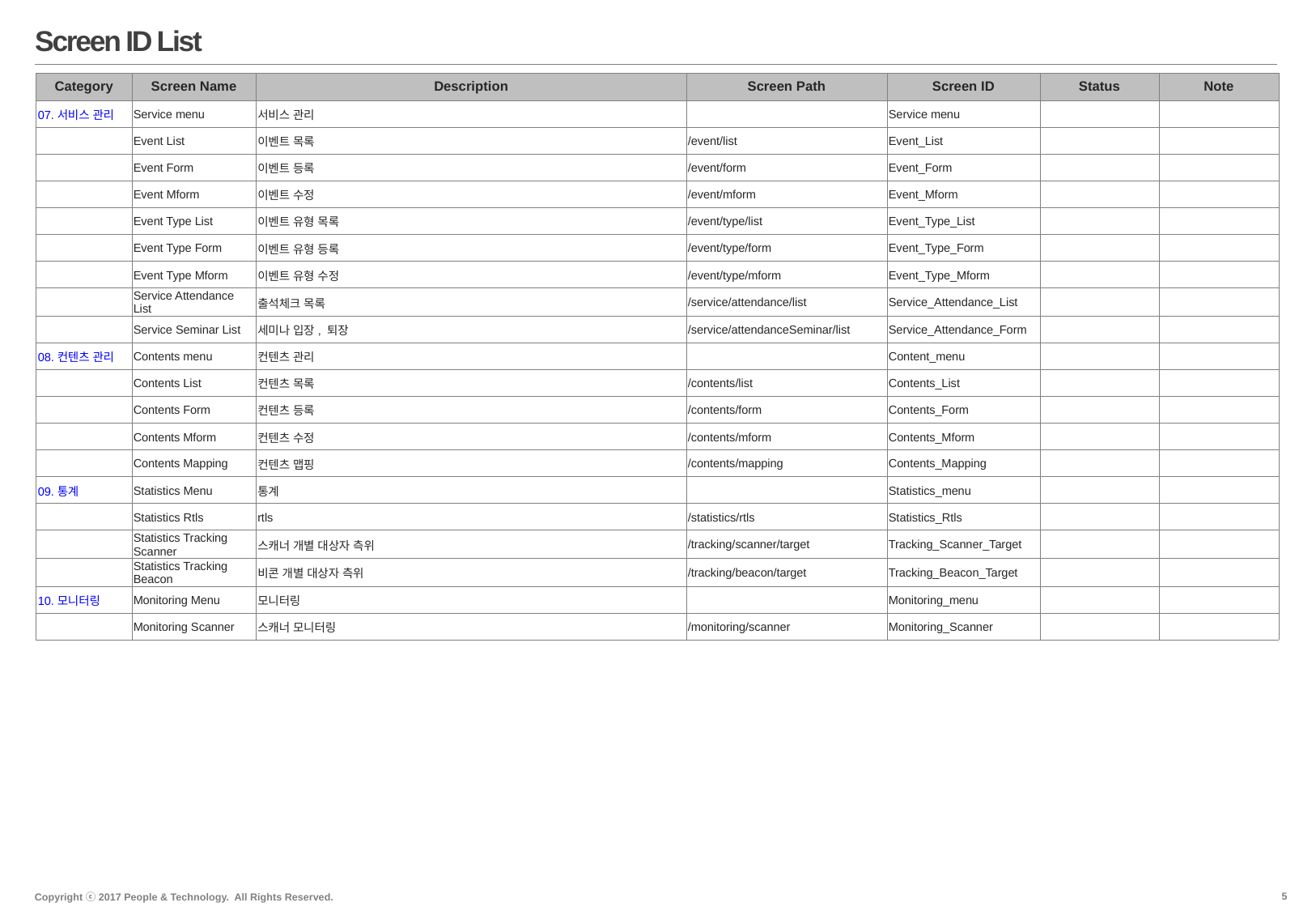

# Screen ID List
| Category | Screen Name | Description | Screen Path | Screen ID | Status | Note |
| --- | --- | --- | --- | --- | --- | --- |
| 07. 서비스 관리 | Service menu | 서비스 관리 |  | Service menu |  |  |
|  | Event List | 이벤트 목록 | /event/list | Event\_List |  |  |
|  | Event Form | 이벤트 등록 | /event/form | Event\_Form |  |  |
|  | Event Mform | 이벤트 수정 | /event/mform | Event\_Mform |  |  |
|  | Event Type List | 이벤트 유형 목록 | /event/type/list | Event\_Type\_List |  |  |
|  | Event Type Form | 이벤트 유형 등록 | /event/type/form | Event\_Type\_Form |  |  |
|  | Event Type Mform | 이벤트 유형 수정 | /event/type/mform | Event\_Type\_Mform |  |  |
|  | Service Attendance List | 출석체크 목록 | /service/attendance/list | Service\_Attendance\_List |  |  |
|  | Service Seminar List | 세미나 입장, 퇴장 | /service/attendanceSeminar/list | Service\_Attendance\_Form |  |  |
| 08. 컨텐츠 관리 | Contents menu | 컨텐츠 관리 |  | Content\_menu |  |  |
|  | Contents List | 컨텐츠 목록 | /contents/list | Contents\_List |  |  |
|  | Contents Form | 컨텐츠 등록 | /contents/form | Contents\_Form |  |  |
|  | Contents Mform | 컨텐츠 수정 | /contents/mform | Contents\_Mform |  |  |
|  | Contents Mapping | 컨텐츠 맵핑 | /contents/mapping | Contents\_Mapping |  |  |
| 09. 통계 | Statistics Menu | 통계 |  | Statistics\_menu |  |  |
|  | Statistics Rtls | rtls | /statistics/rtls | Statistics\_Rtls |  |  |
|  | Statistics Tracking Scanner | 스캐너 개별 대상자 측위 | /tracking/scanner/target | Tracking\_Scanner\_Target |  |  |
|  | Statistics Tracking Beacon | 비콘 개별 대상자 측위 | /tracking/beacon/target | Tracking\_Beacon\_Target |  |  |
| 10. 모니터링 | Monitoring Menu | 모니터링 |  | Monitoring\_menu |  |  |
|  | Monitoring Scanner | 스캐너 모니터링 | /monitoring/scanner | Monitoring\_Scanner |  |  |